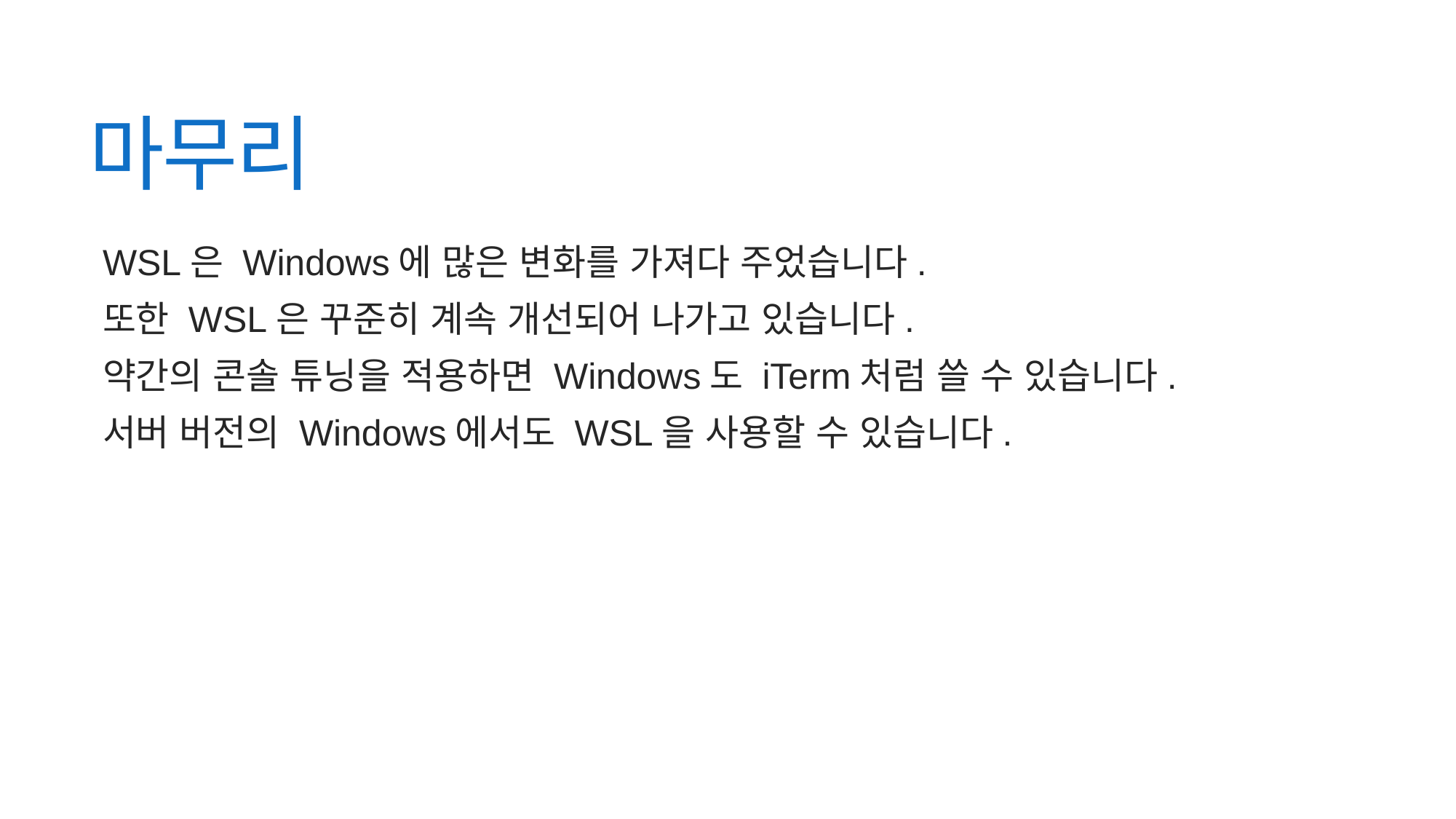

# 마무리
WSL은 Windows에 많은 변화를 가져다 주었습니다.
또한 WSL은 꾸준히 계속 개선되어 나가고 있습니다.
약간의 콘솔 튜닝을 적용하면 Windows도 iTerm처럼 쓸 수 있습니다.
서버 버전의 Windows에서도 WSL을 사용할 수 있습니다.